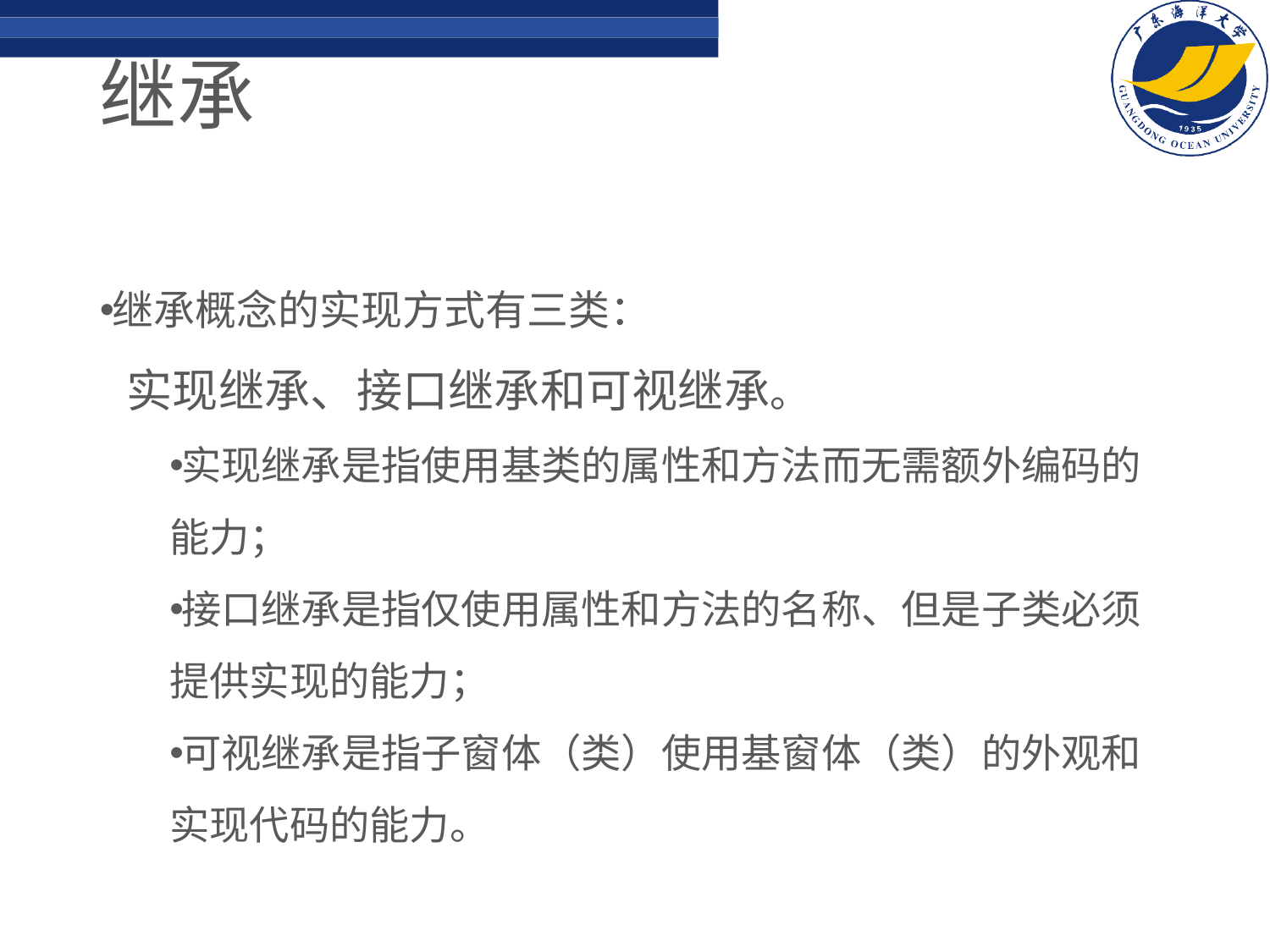

# 继承
继承概念的实现方式有三类：
  实现继承、接口继承和可视继承。
实现继承是指使用基类的属性和方法而无需额外编码的能力；
接口继承是指仅使用属性和方法的名称、但是子类必须提供实现的能力；
可视继承是指子窗体（类）使用基窗体（类）的外观和实现代码的能力。